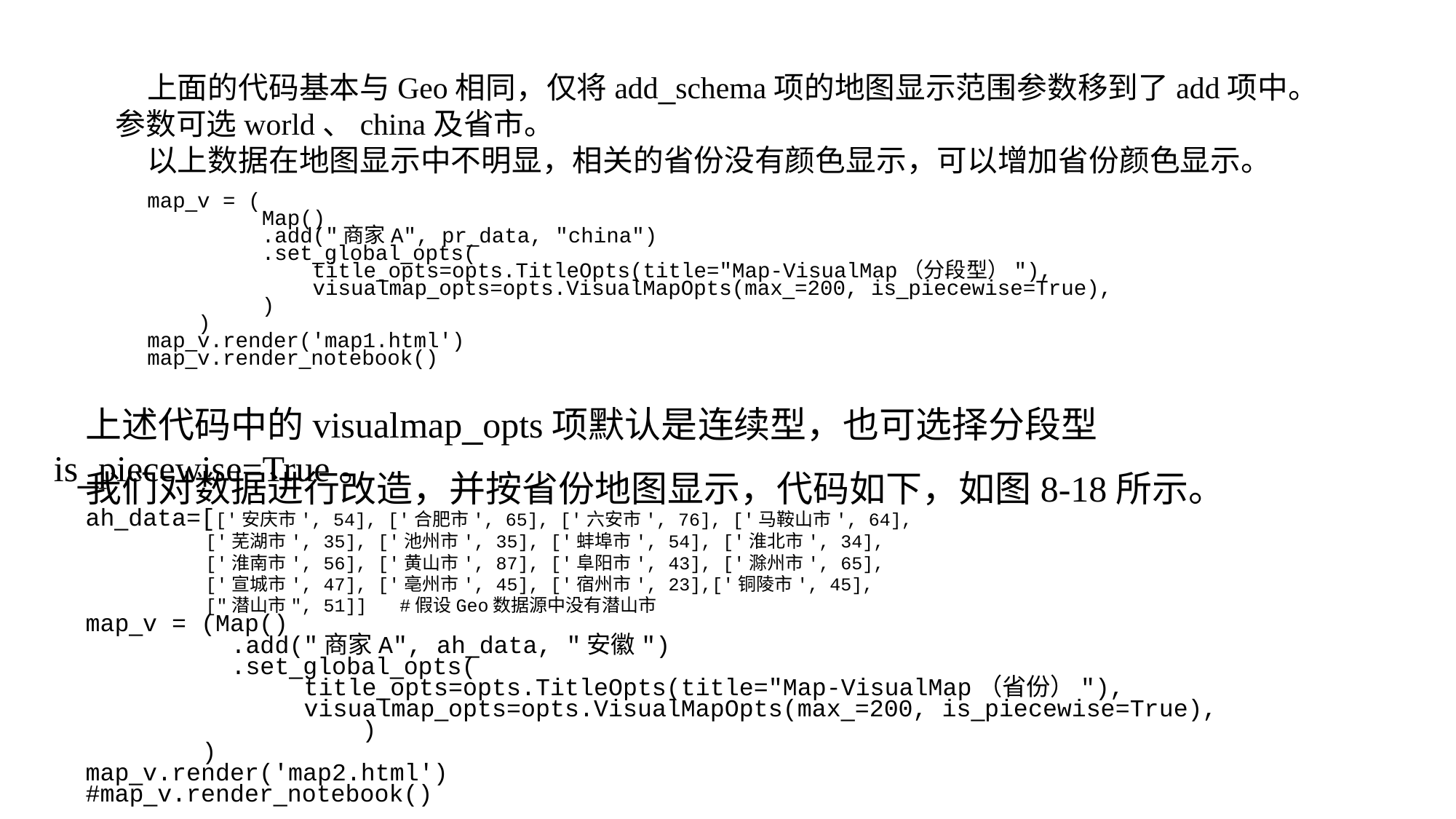

上面的代码基本与Geo相同，仅将add_schema项的地图显示范围参数移到了add项中。参数可选world、china及省市。
以上数据在地图显示中不明显，相关的省份没有颜色显示，可以增加省份颜色显示。

map_v = (
         Map()
         .add("商家A", pr_data, "china")
         .set_global_opts(
             title_opts=opts.TitleOpts(title="Map-VisualMap（分段型）"),
             visualmap_opts=opts.VisualMapOpts(max_=200, is_piecewise=True),
         )
    )
map_v.render('map1.html')
map_v.render_notebook()
上述代码中的visualmap_opts项默认是连续型，也可选择分段型is_piecewise=True。
我们对数据进行改造，并按省份地图显示，代码如下，如图8-18所示。
ah_data=[['安庆市', 54], ['合肥市', 65], ['六安市', 76], ['马鞍山市', 64],
           ['芜湖市', 35], ['池州市', 35], ['蚌埠市', 54], ['淮北市', 34],
           ['淮南市', 56], ['黄山市', 87], ['阜阳市', 43], ['滁州市', 65],
           ['宣城市', 47], ['亳州市', 45], ['宿州市', 23],['铜陵市', 45],
           ["潜山市", 51]]   #假设Geo数据源中没有潜山市
map_v = (Map()
          .add("商家A", ah_data, "安徽")
          .set_global_opts(
               title_opts=opts.TitleOpts(title="Map-VisualMap（省份）"),
               visualmap_opts=opts.VisualMapOpts(max_=200, is_piecewise=True),
                   )
        )
map_v.render('map2.html')
#map_v.render_notebook()